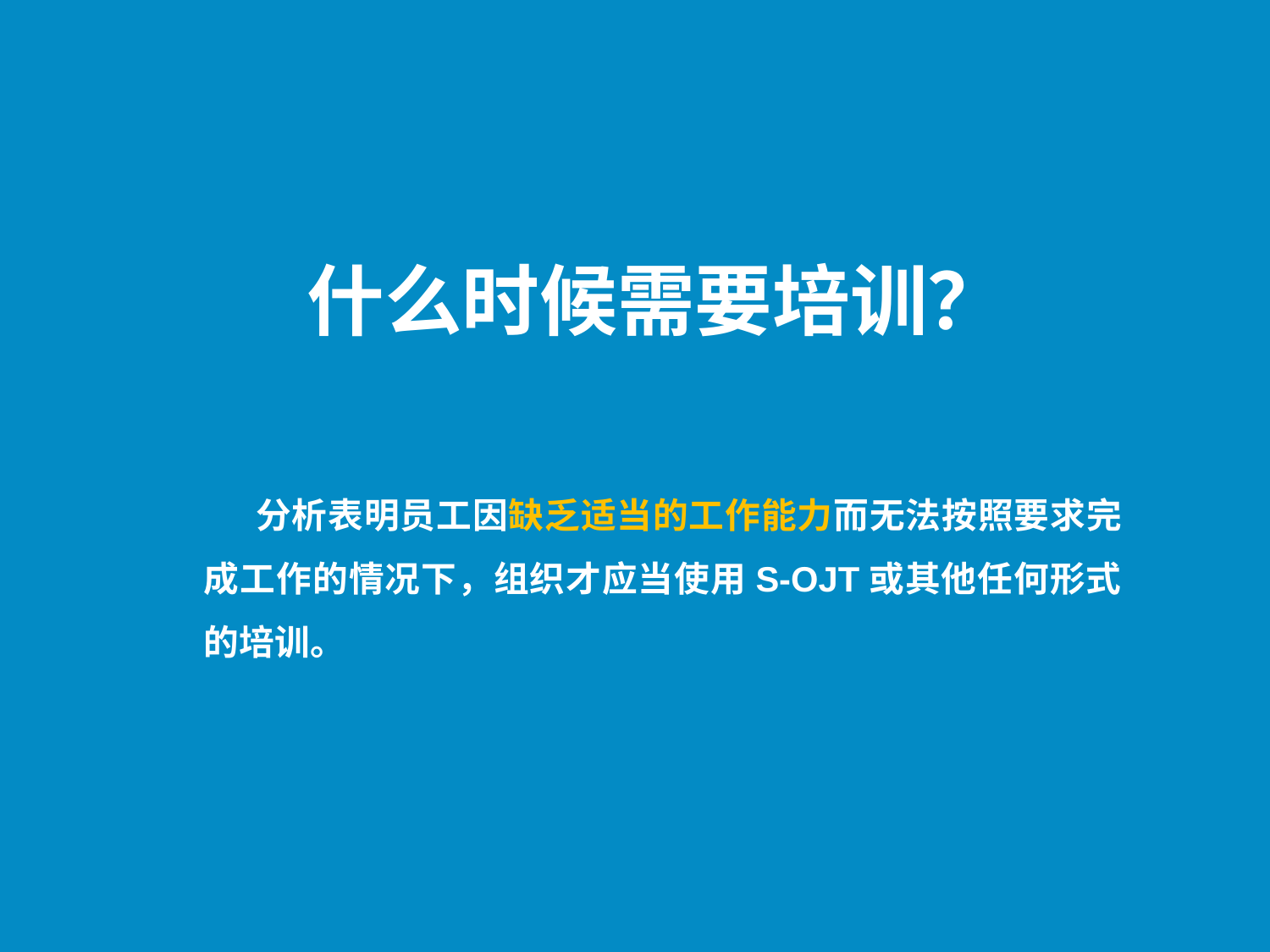

什么时候需要培训？
            分析表明员工因缺乏适当的工作能力而无法按照要求完成工作的情况下，组织才应当使用S-OJT或其他任何形式的培训。